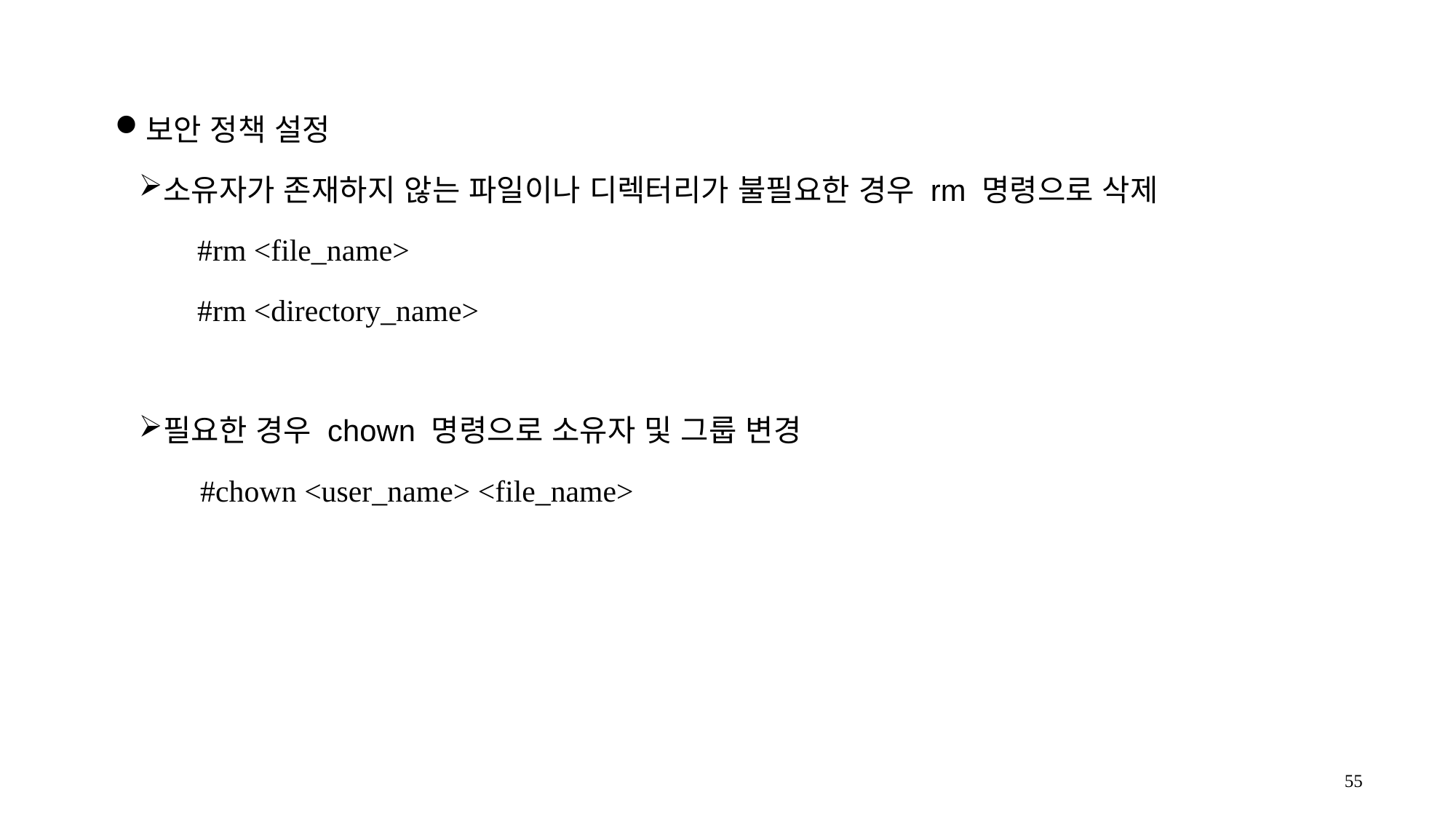

보안 정책 설정
소유자가 존재하지 않는 파일이나 디렉터리가 불필요한 경우 rm 명령으로 삭제
    #rm <file_name>
    #rm <directory_name>

필요한 경우 chown 명령으로 소유자 및 그룹 변경
    #chown <user_name> <file_name>